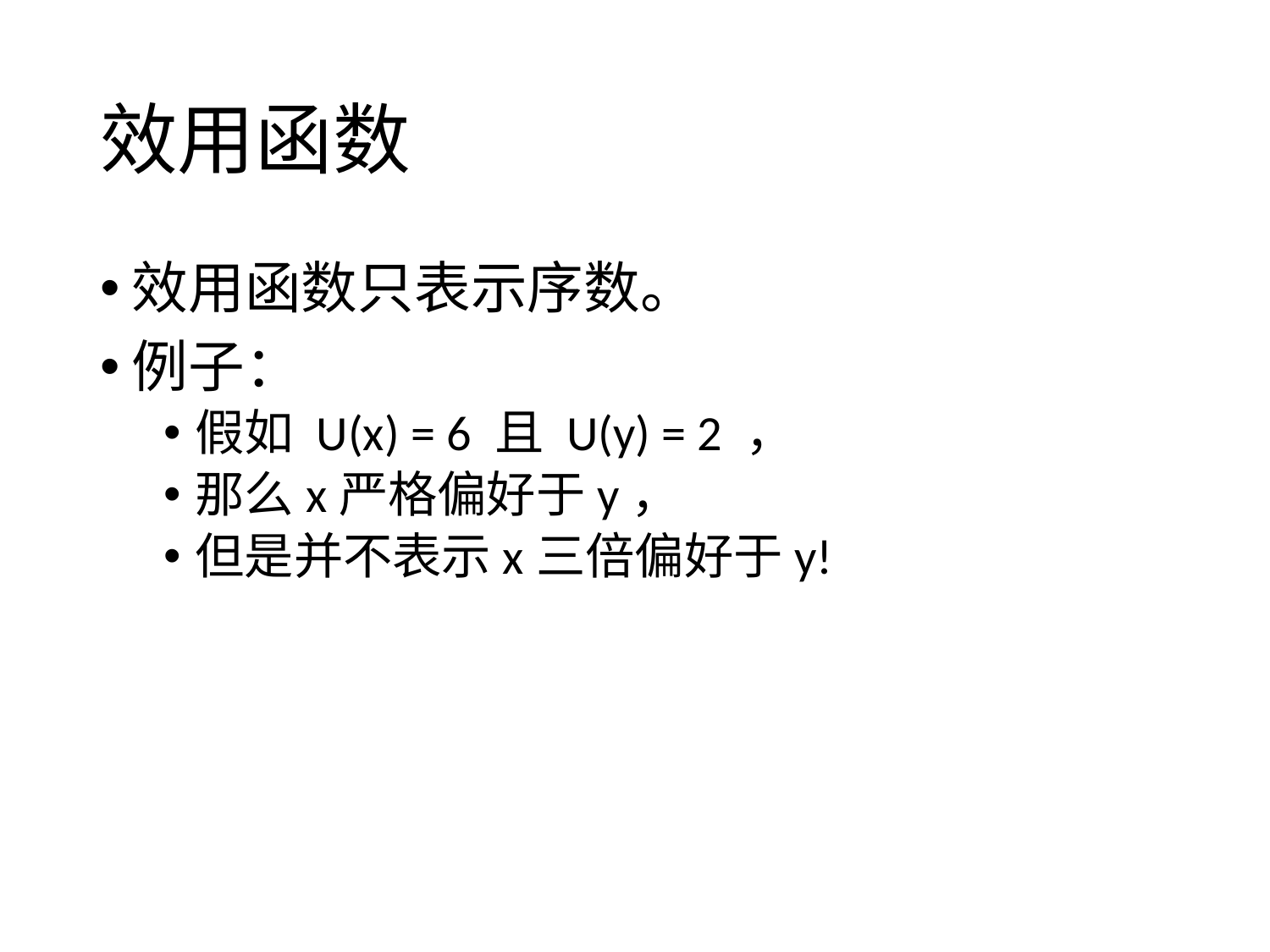

# 效用函数
效用函数只表示序数。
例子：
假如 U(x) = 6 且 U(y) = 2 ，
那么x严格偏好于y，
但是并不表示x三倍偏好于y!